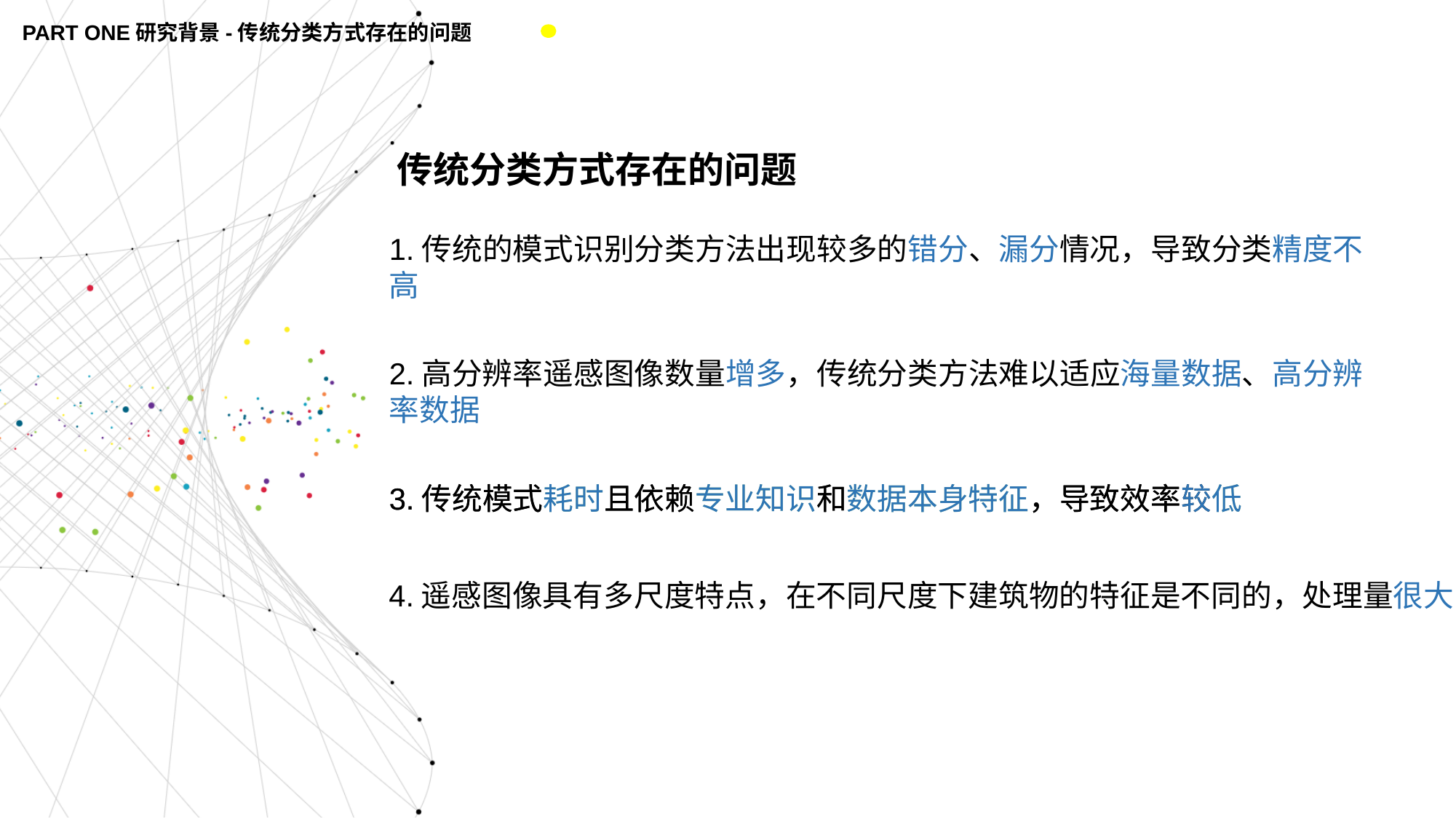

PART ONE研究背景-传统分类方式存在的问题

传统分类方式存在的问题
1.传统的模式识别分类方法出现较多的错分、漏分情况，导致分类精度不高
2.高分辨率遥感图像数量增多，传统分类方法难以适应海量数据、高分辨率数据
3.传统模式耗时且依赖专业知识和数据本身特征，导致效率较低
3.传统模式耗时且依赖专业知识和数据本身特征，导致效率较低
4.遥感图像具有多尺度特点，在不同尺度下建筑物的特征是不同的，处理量很大